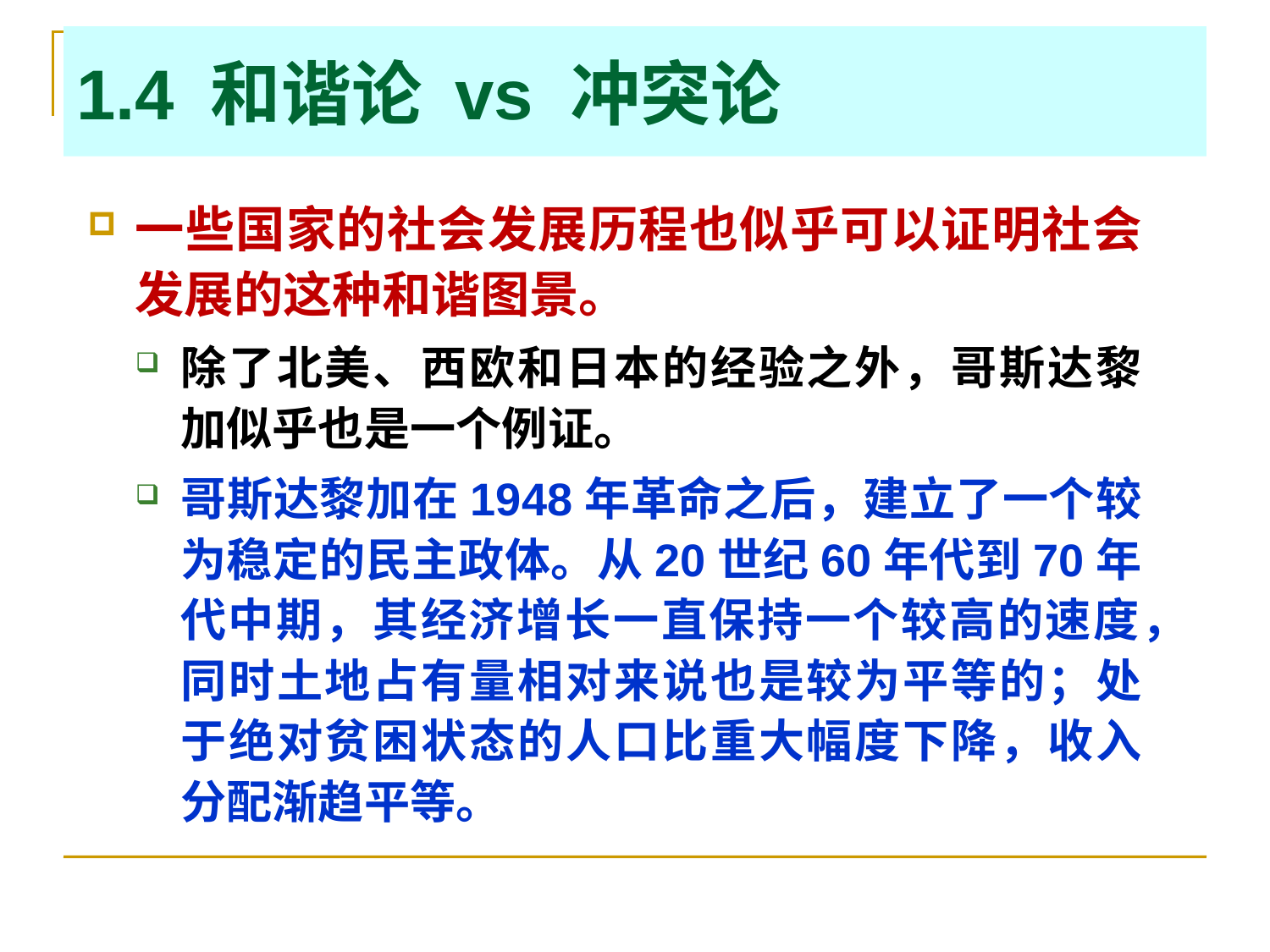

# 1.4 和谐论 vs 冲突论
一些国家的社会发展历程也似乎可以证明社会发展的这种和谐图景。
除了北美、西欧和日本的经验之外，哥斯达黎加似乎也是一个例证。
哥斯达黎加在1948年革命之后，建立了一个较为稳定的民主政体。从20世纪60年代到70年代中期，其经济增长一直保持一个较高的速度，同时土地占有量相对来说也是较为平等的；处于绝对贫困状态的人口比重大幅度下降，收入分配渐趋平等。
11